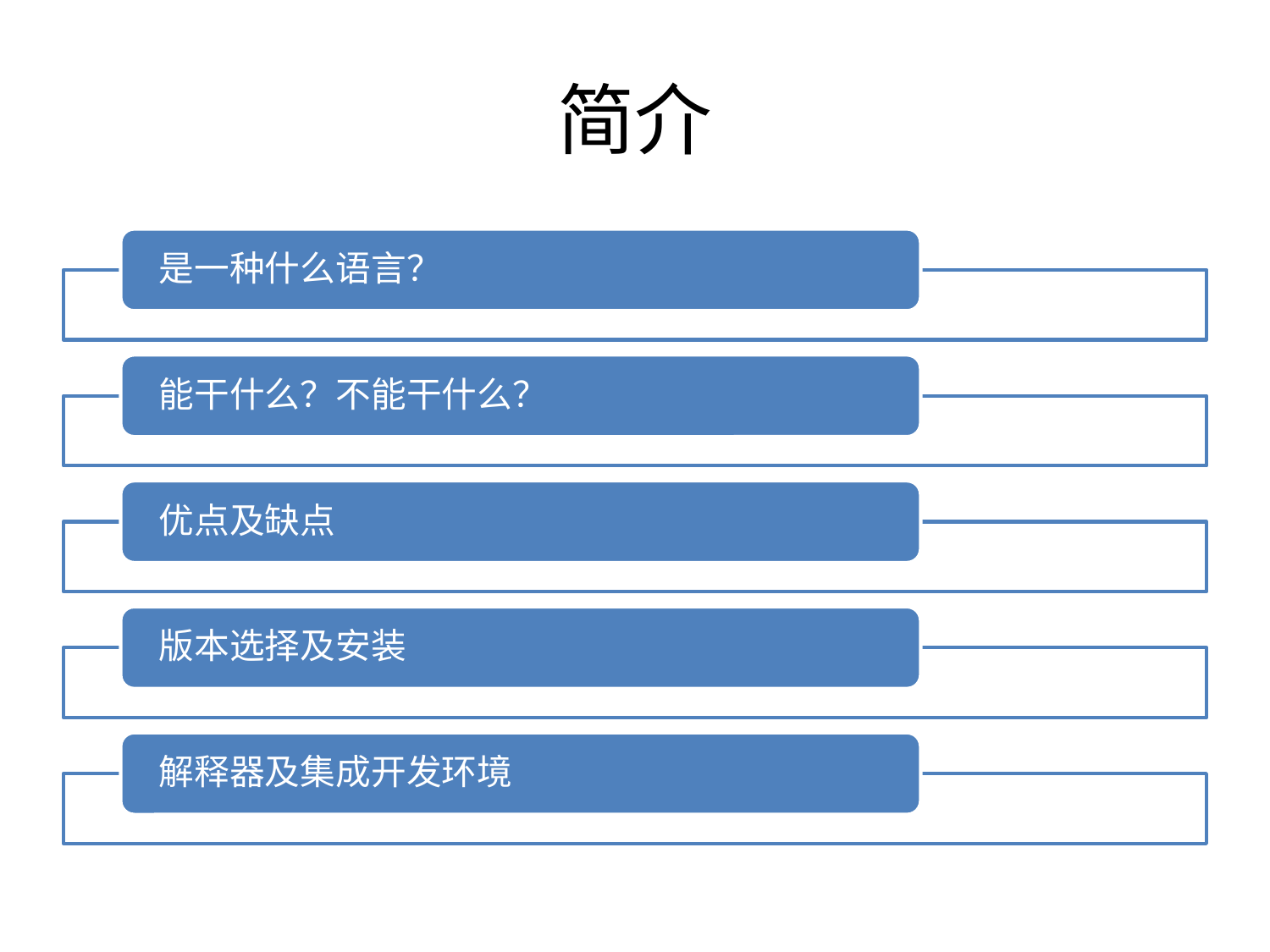

# 简介
是一种什么语言？
能干什么？不能干什么？
优点及缺点
版本选择及安装
解释器及集成开发环境